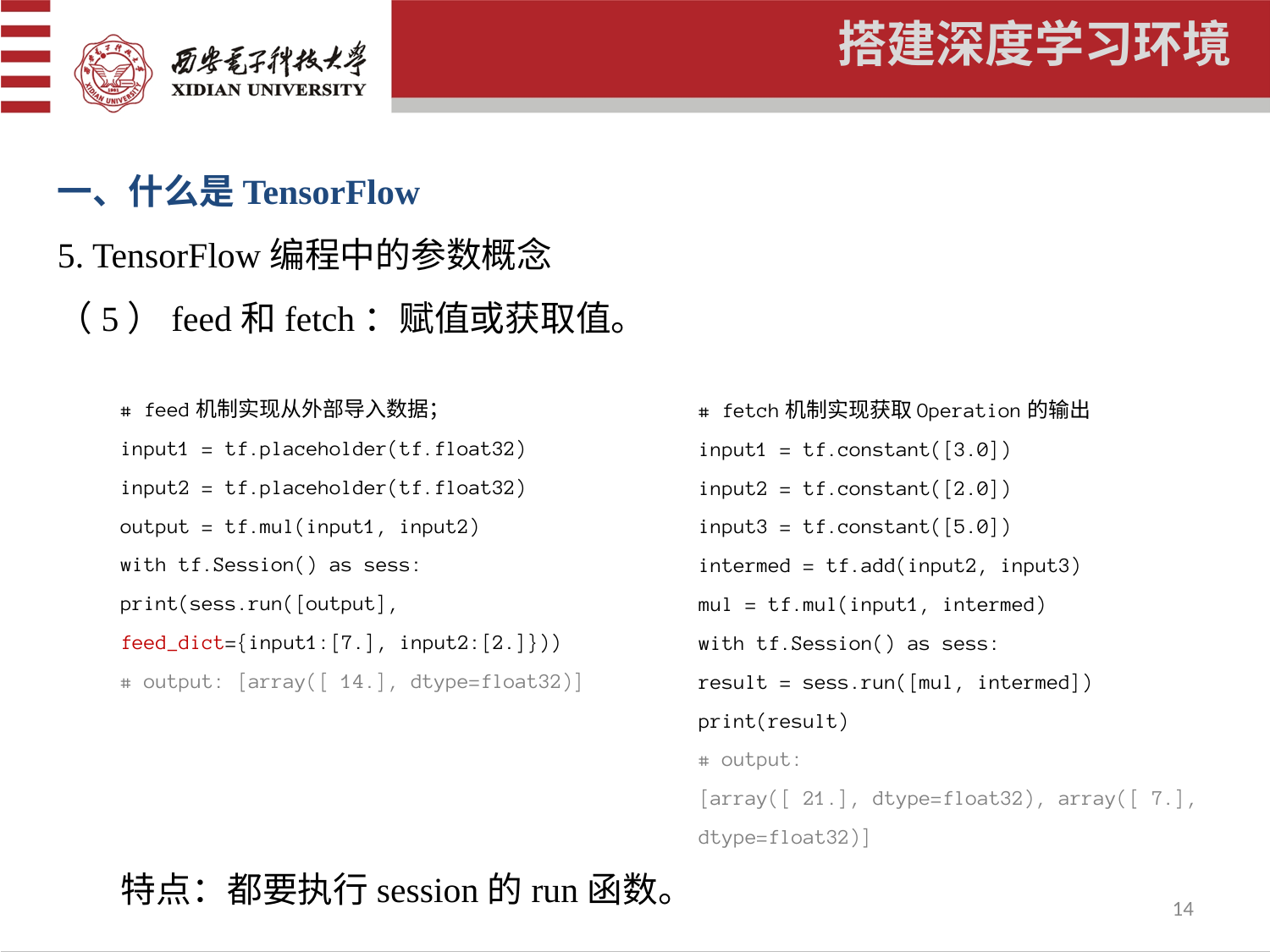

搭建深度学习环境
一、什么是TensorFlow
5. TensorFlow编程中的参数概念
（5）feed和fetch：赋值或获取值。

特点：都要执行session的run函数。
# feed机制实现从外部导入数据；
input1 = tf.placeholder(tf.float32)
input2 = tf.placeholder(tf.float32)
output = tf.mul(input1, input2)
with tf.Session() as sess:
print(sess.run([output], feed_dict={input1:[7.], input2:[2.]}))
# output: [array([ 14.], dtype=float32)]
# fetch机制实现获取Operation的输出
input1 = tf.constant([3.0])
input2 = tf.constant([2.0])
input3 = tf.constant([5.0])
intermed = tf.add(input2, input3)
mul = tf.mul(input1, intermed)
with tf.Session() as sess:
result = sess.run([mul, intermed])
print(result)
# output:
[array([ 21.], dtype=float32), array([ 7.], dtype=float32)]
14